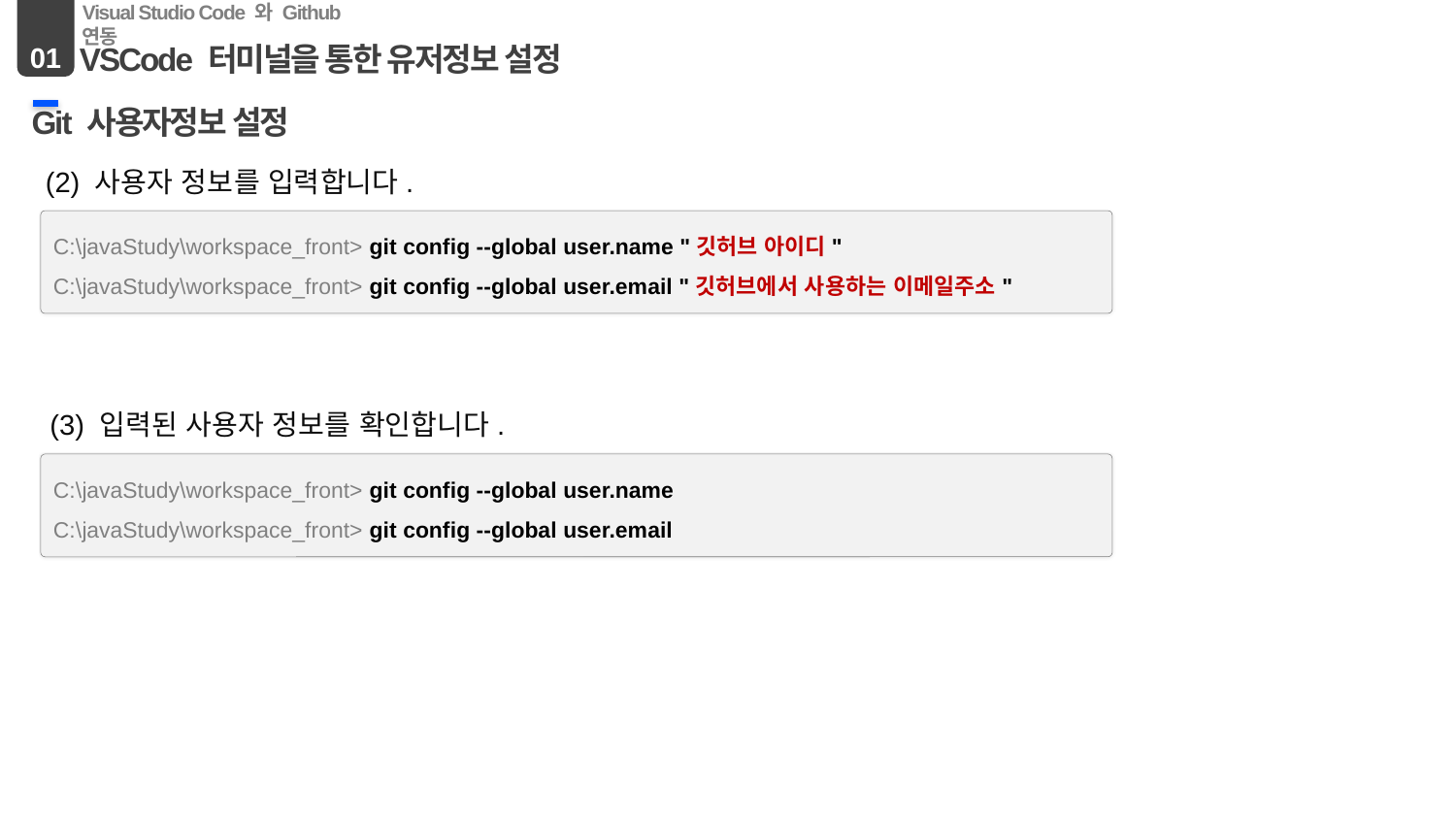

01
Visual Studio Code 와 Github 연동
VSCode 터미널을 통한 유저정보 설정
Git 사용자정보 설정
(2) 사용자 정보를 입력합니다.
C:\javaStudy\workspace_front> git config --global user.name "깃허브 아이디"
C:\javaStudy\workspace_front> git config --global user.email "깃허브에서 사용하는 이메일주소"
(3) 입력된 사용자 정보를 확인합니다.
C:\javaStudy\workspace_front> git config --global user.name
C:\javaStudy\workspace_front> git config --global user.email